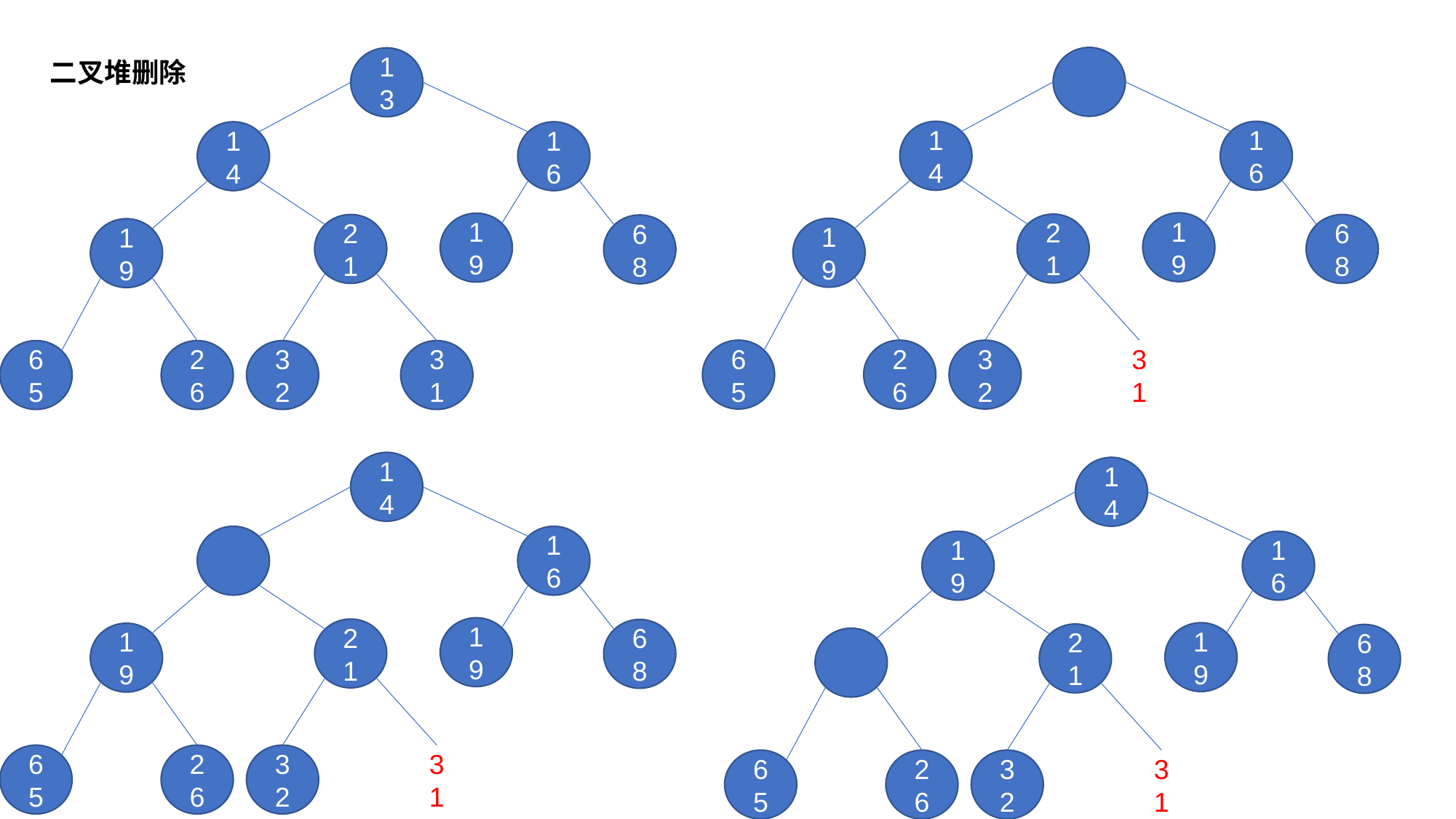

13
二叉堆删除
14
16
14
16
19
19
21
21
68
68
19
19
65
26
32
31
65
26
32
31
14
14

16
19
16
19
21
68
19
19
21
68

65
26
32
31
65
26
32
31